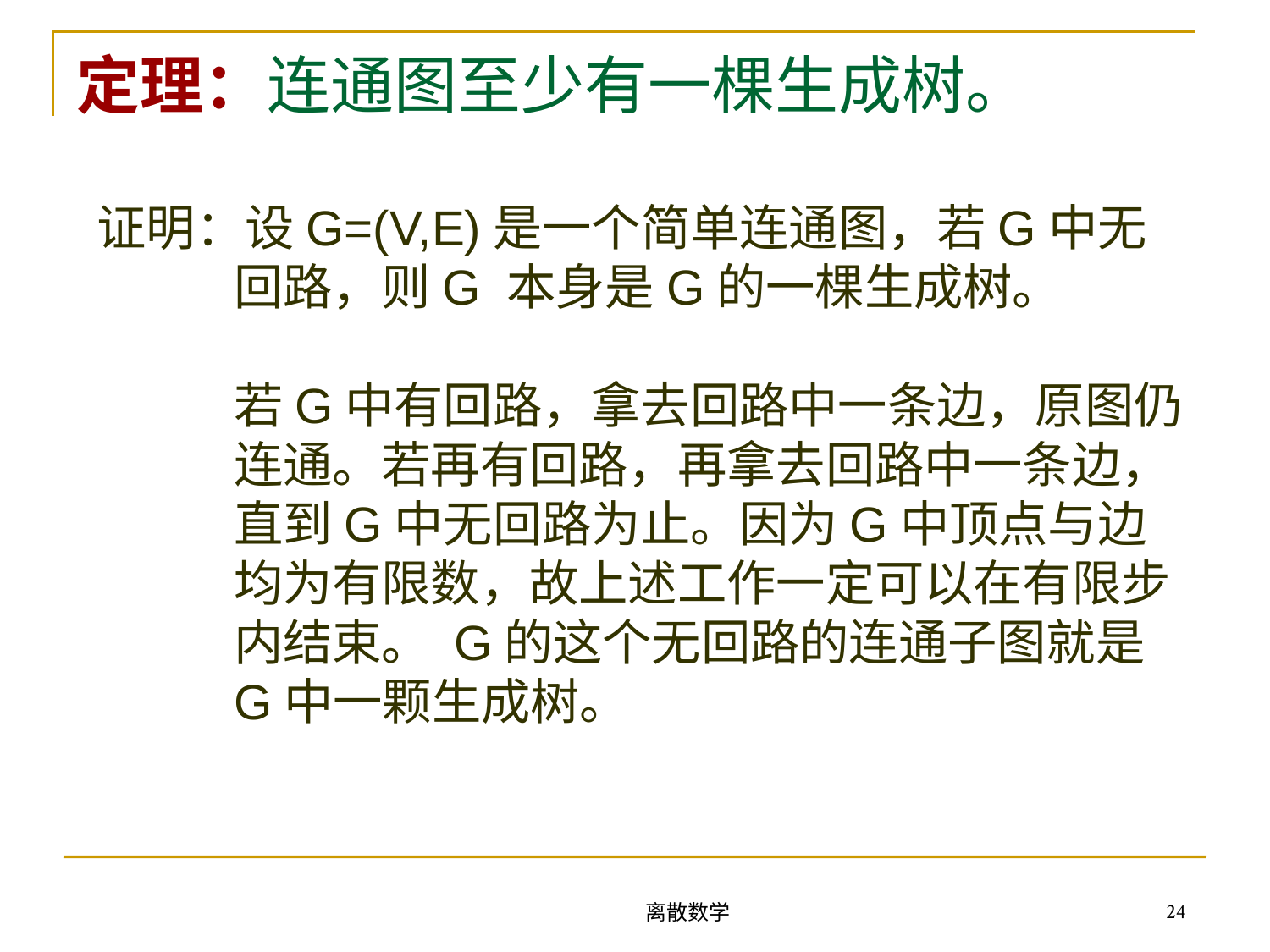

# 定理：连通图至少有一棵生成树。
证明：设G=(V,E)是一个简单连通图，若G中无回路，则G 本身是G的一棵生成树。

	若G中有回路，拿去回路中一条边，原图仍连通。若再有回路，再拿去回路中一条边，直到G中无回路为止。因为G中顶点与边均为有限数，故上述工作一定可以在有限步内结束。 G的这个无回路的连通子图就是G中一颗生成树。

离散数学
24